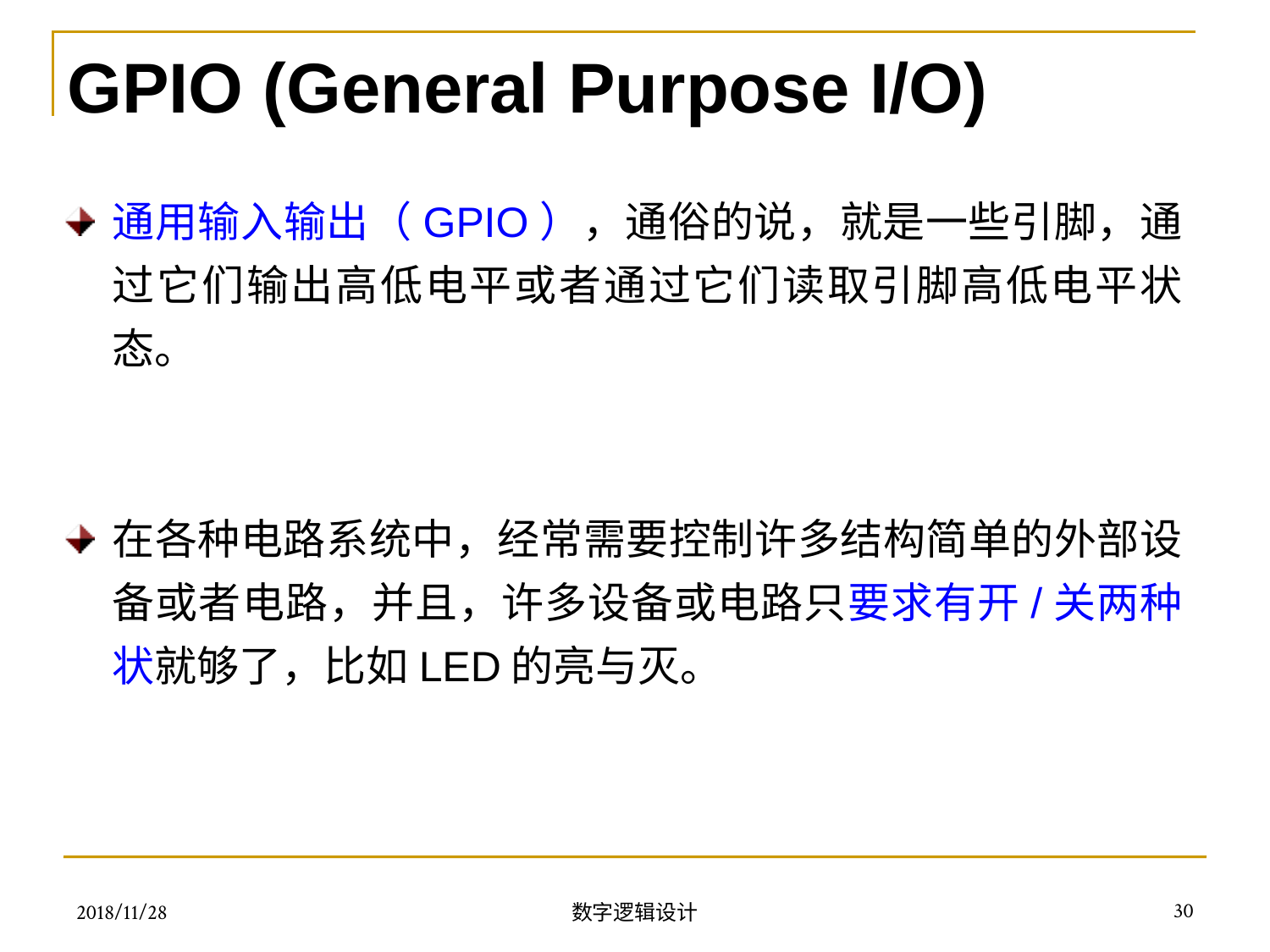

GPIO (General Purpose I/O)
通用输入输出（GPIO），通俗的说，就是一些引脚，通过它们输出高低电平或者通过它们读取引脚高低电平状态。

在各种电路系统中，经常需要控制许多结构简单的外部设备或者电路，并且，许多设备或电路只要求有开/关两种状就够了，比如LED的亮与灭。

2018/11/28
30
数字逻辑设计